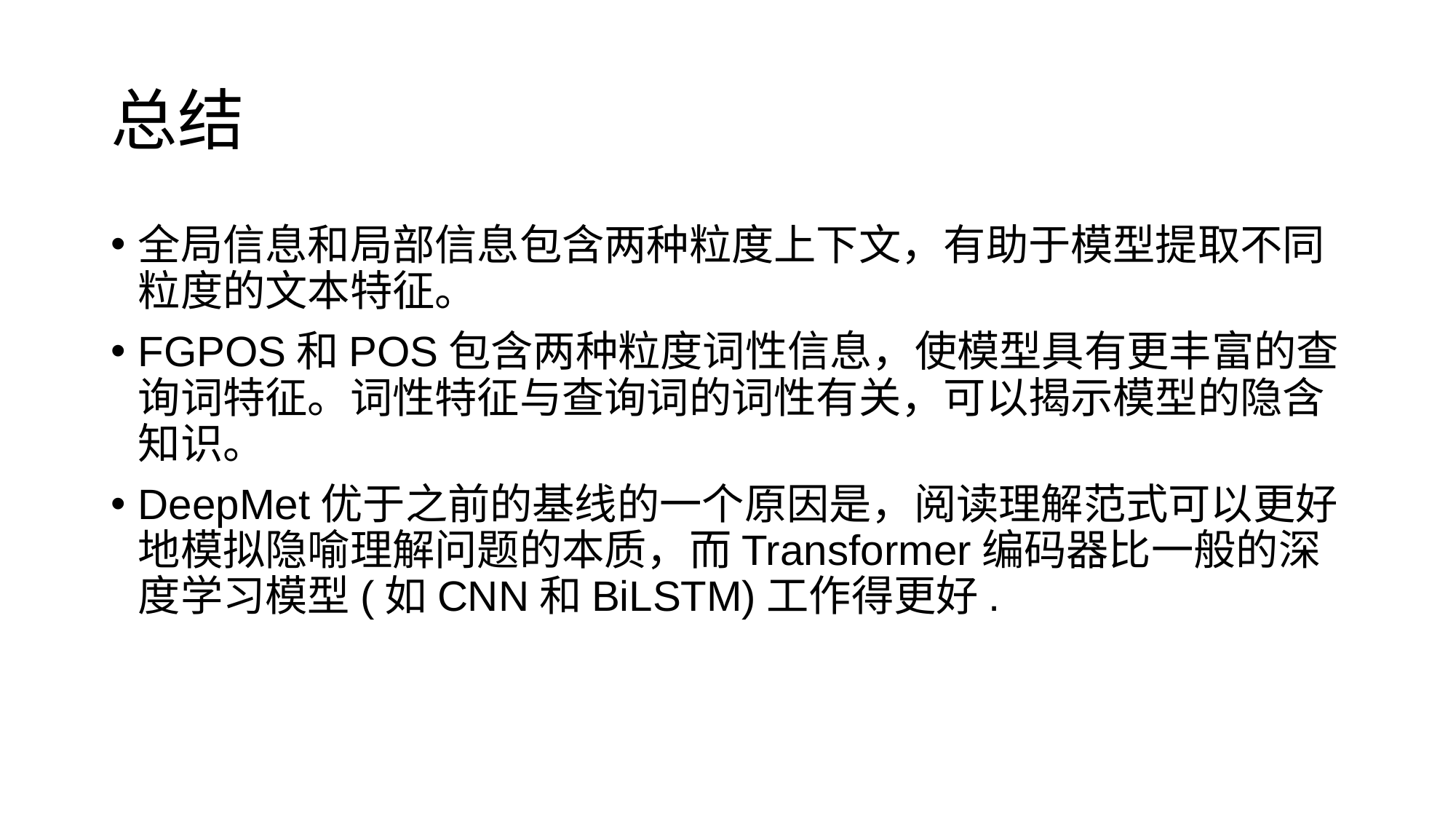

# 总结
全局信息和局部信息包含两种粒度上下文，有助于模型提取不同粒度的文本特征。
FGPOS和POS包含两种粒度词性信息，使模型具有更丰富的查询词特征。词性特征与查询词的词性有关，可以揭示模型的隐含知识。
DeepMet优于之前的基线的一个原因是，阅读理解范式可以更好地模拟隐喻理解问题的本质，而Transformer编码器比一般的深度学习模型(如CNN和BiLSTM)工作得更好.